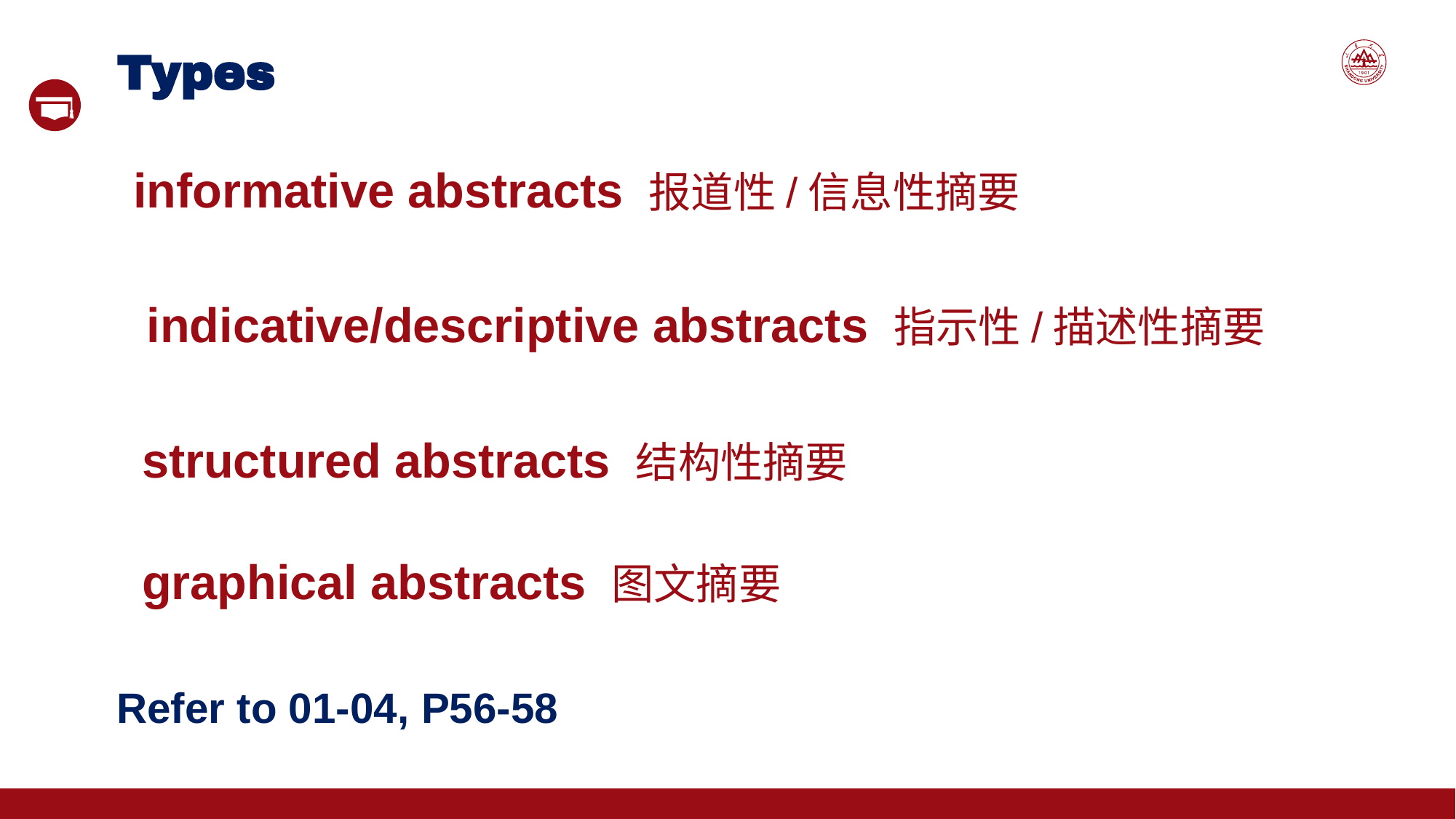

Types

   informative abstracts 报道性/信息性摘要

    indicative/descriptive abstracts 指示性/描述性摘要

    structured abstracts 结构性摘要

    graphical abstracts 图文摘要

  Refer to 01-04, P56-58